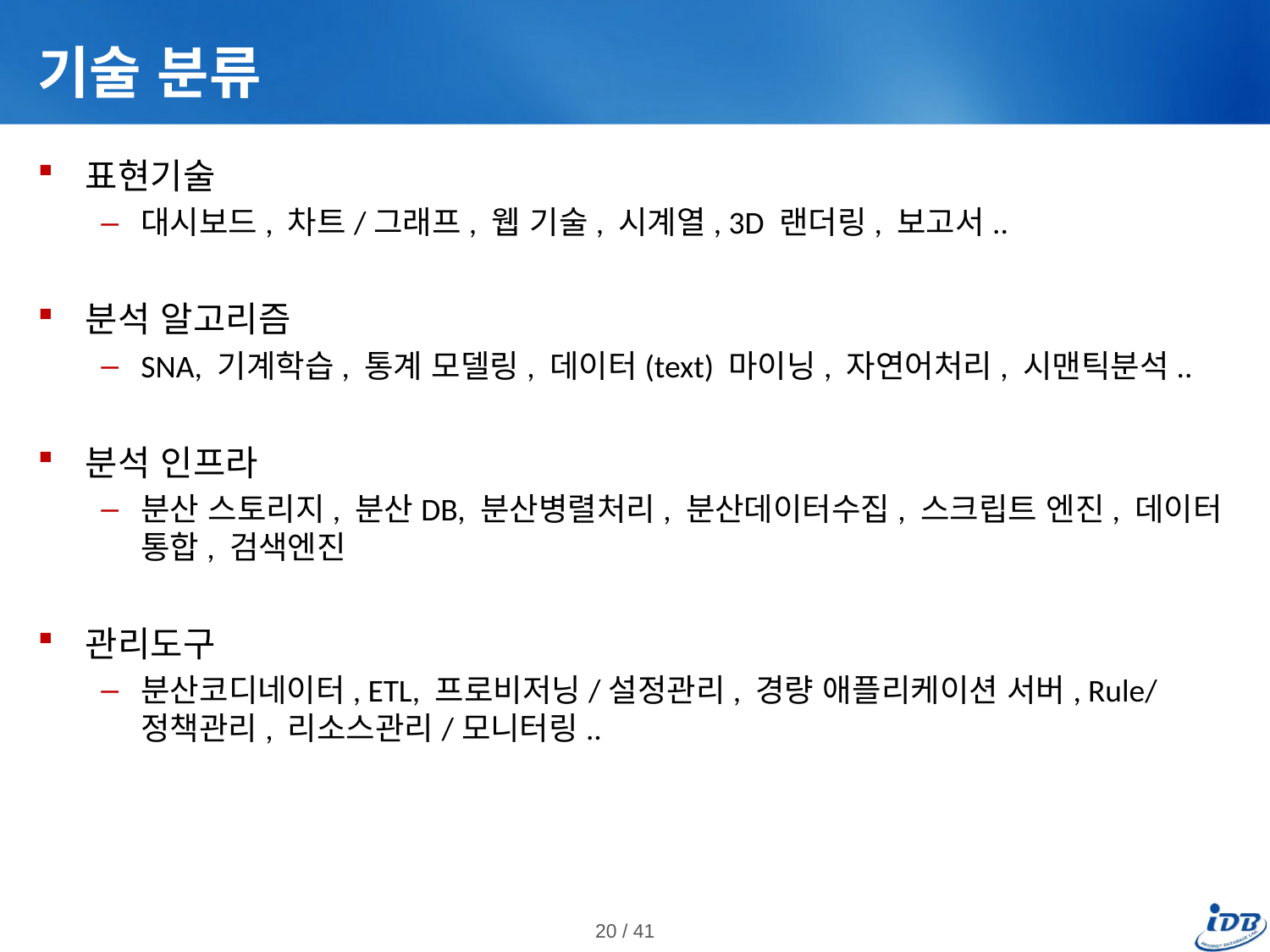

# 기술 분류
표현기술
대시보드, 차트/그래프, 웹 기술, 시계열, 3D 랜더링, 보고서..

분석 알고리즘
SNA, 기계학습, 통계 모델링, 데이터(text) 마이닝, 자연어처리, 시맨틱분석..

분석 인프라
분산 스토리지, 분산DB, 분산병렬처리, 분산데이터수집, 스크립트 엔진, 데이터 통합, 검색엔진

관리도구
분산코디네이터, ETL, 프로비저닝/설정관리, 경량 애플리케이션 서버, Rule/정책관리, 리소스관리/모니터링..